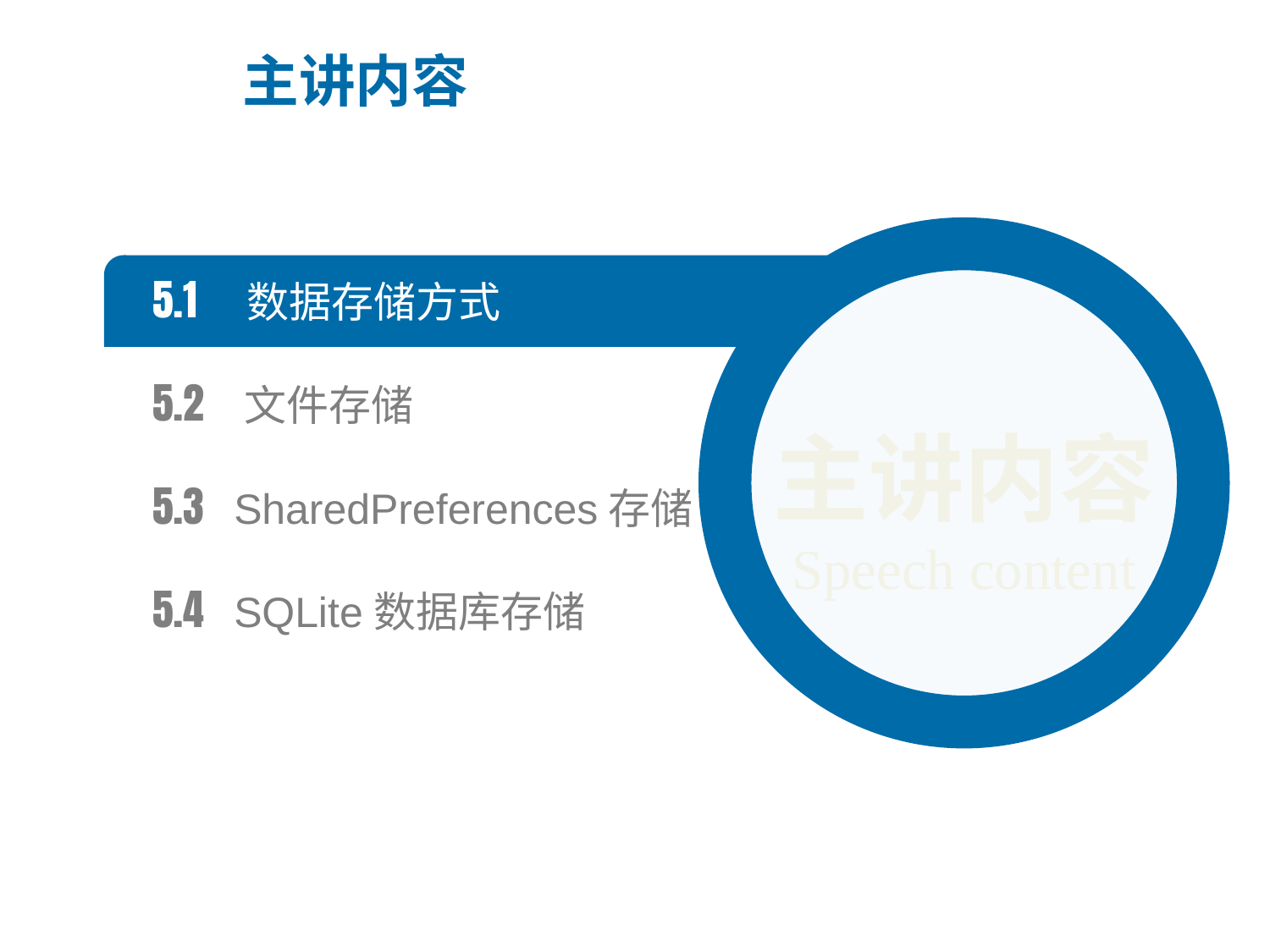

主讲内容

5.1    数据存储方式
主讲内容
Speech content
5.2   文件存储
5.3   SharedPreferences存储
5.4   SQLite数据库存储